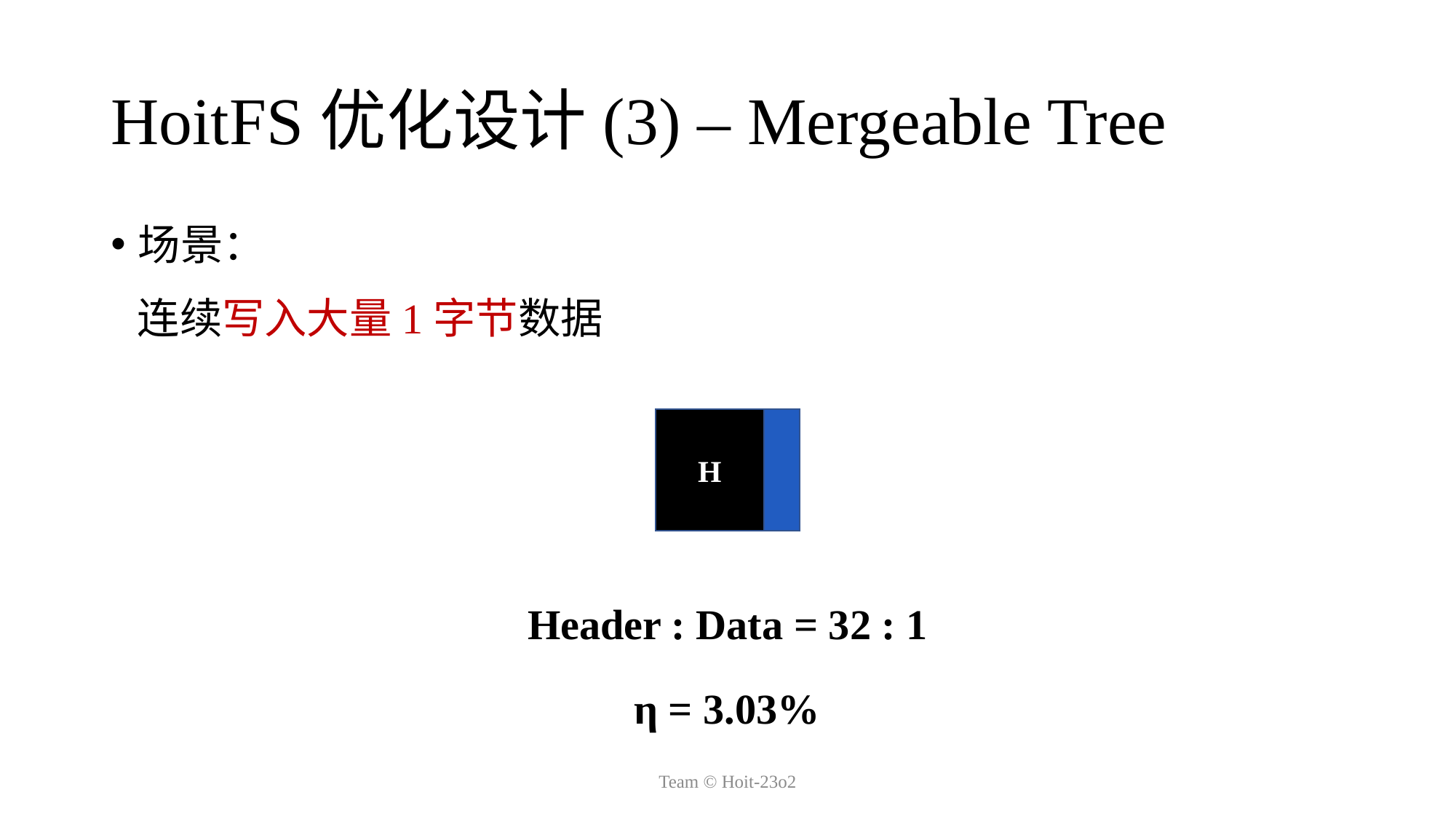

# HoitFS优化设计(3) – Mergeable Tree
场景：
连续写入大量1字节数据
H

Header : Data = 32 : 1
η = 3.03%
Team © Hoit-23o2